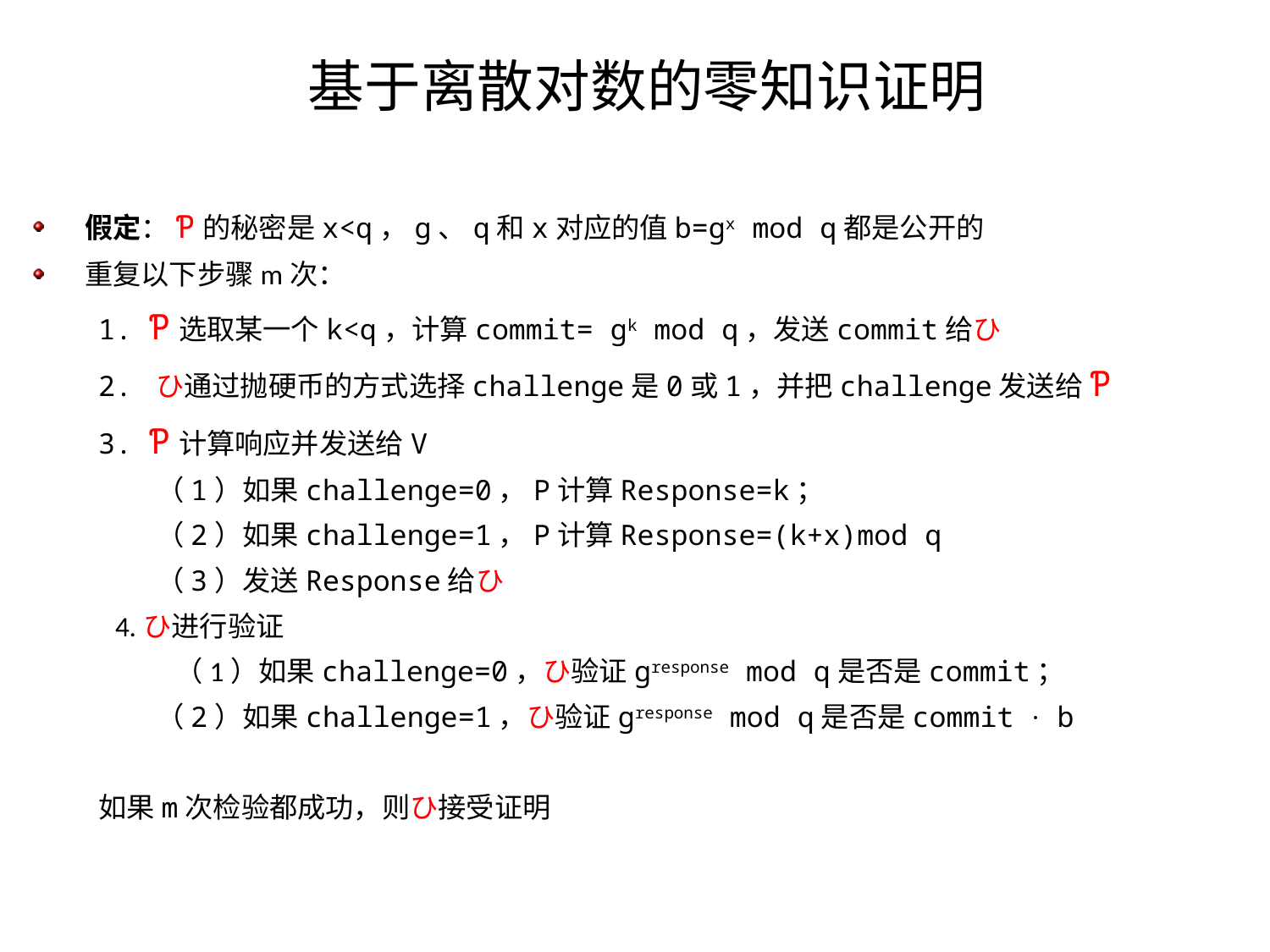

基于离散对数的零知识证明
假定：Ƥ的秘密是x<q，g、q和x对应的值b=gx mod q都是公开的
重复以下步骤m次：
1. Ƥ选取某一个k<q，计算commit= gk mod q，发送commit给ひ
2. ひ通过抛硬币的方式选择challenge是0或1，并把challenge发送给Ƥ
3. Ƥ计算响应并发送给V
        （1）如果challenge=0，P计算Response=k；
        （2）如果challenge=1，P计算Response=(k+x)mod q
        （3）发送Response给ひ
 4.ひ进行验证
           （1）如果challenge=0，ひ验证gresponse mod q是否是commit；
        （2）如果challenge=1，ひ验证gresponse mod q是否是commit · b

如果m次检验都成功，则ひ接受证明